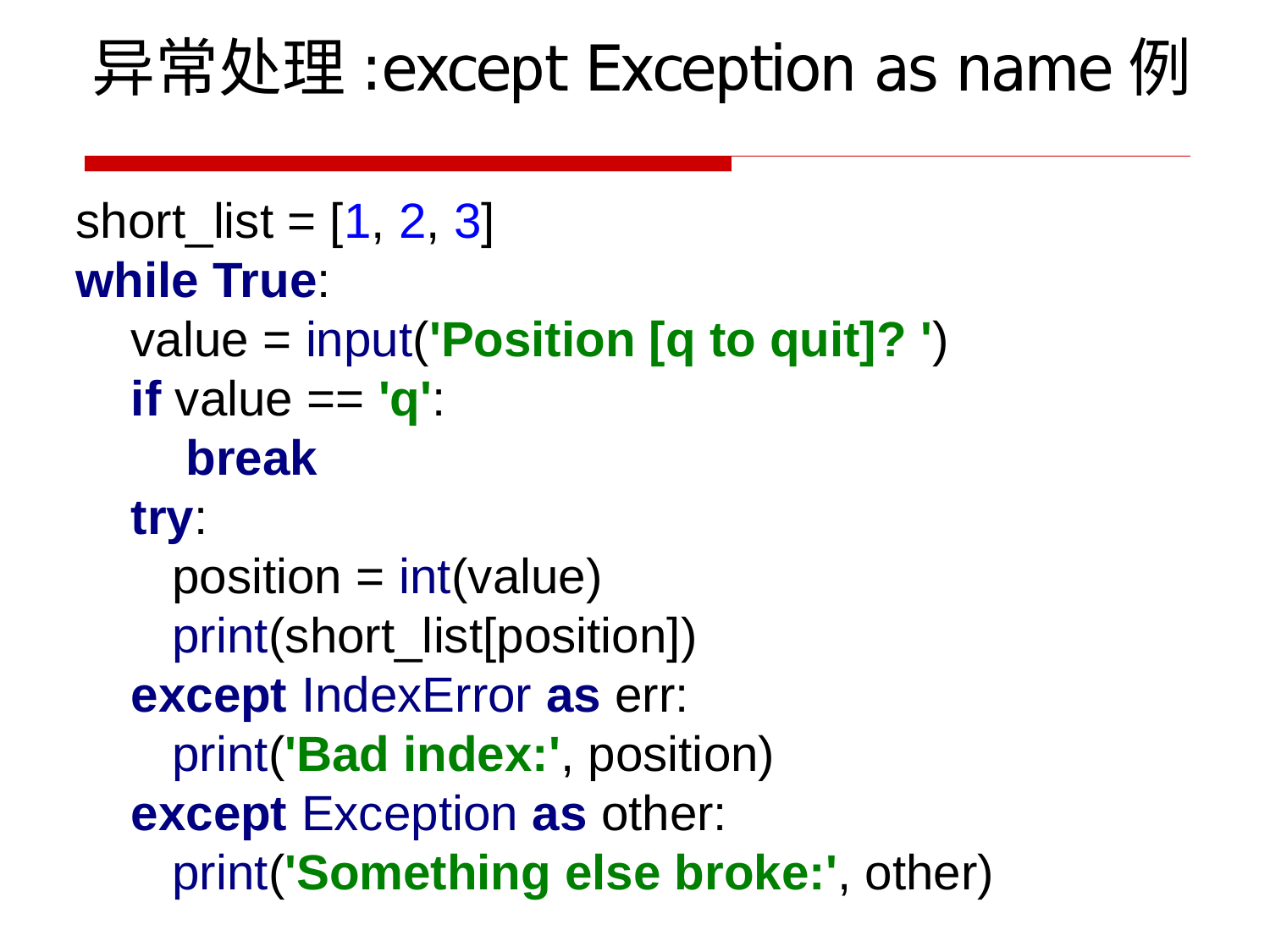

异常处理:except Exception as name例
short_list = [1, 2, 3]
while True:
    value = input('Position [q to quit]? ')
    if value == 'q':
        break
    try:
       position = int(value)
       print(short_list[position])
    except IndexError as err:
       print('Bad index:', position)
    except Exception as other:
       print('Something else broke:', other)
106